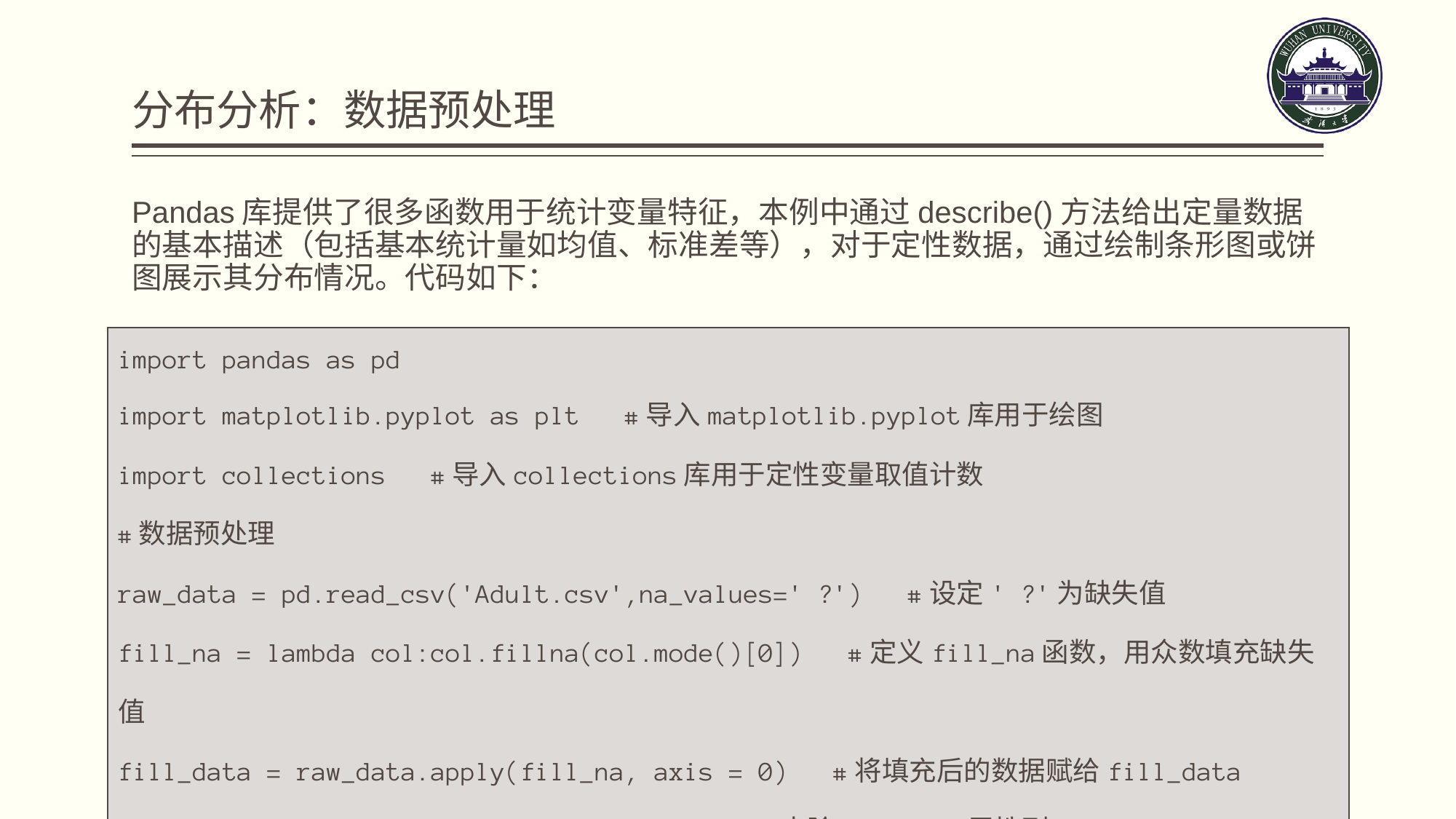

# 分布分析：数据预处理
Pandas库提供了很多函数用于统计变量特征，本例中通过describe()方法给出定量数据的基本描述（包括基本统计量如均值、标准差等），对于定性数据，通过绘制条形图或饼图展示其分布情况。代码如下：

| import pandas as pd import matplotlib.pyplot as plt #导入matplotlib.pyplot库用于绘图 import collections #导入collections库用于定性变量取值计数 #数据预处理 raw\_data = pd.read\_csv('Adult.csv',na\_values=' ?') #设定' ?'为缺失值 fill\_na = lambda col:col.fillna(col.mode()[0]) #定义fill\_na函数，用众数填充缺失值 fill\_data = raw\_data.apply(fill\_na, axis = 0) #将填充后的数据赋给fill\_data data = fill\_data.drop(['fnlwgt'],axis=1) #去除'fnlwgt'属性列 |
| --- |